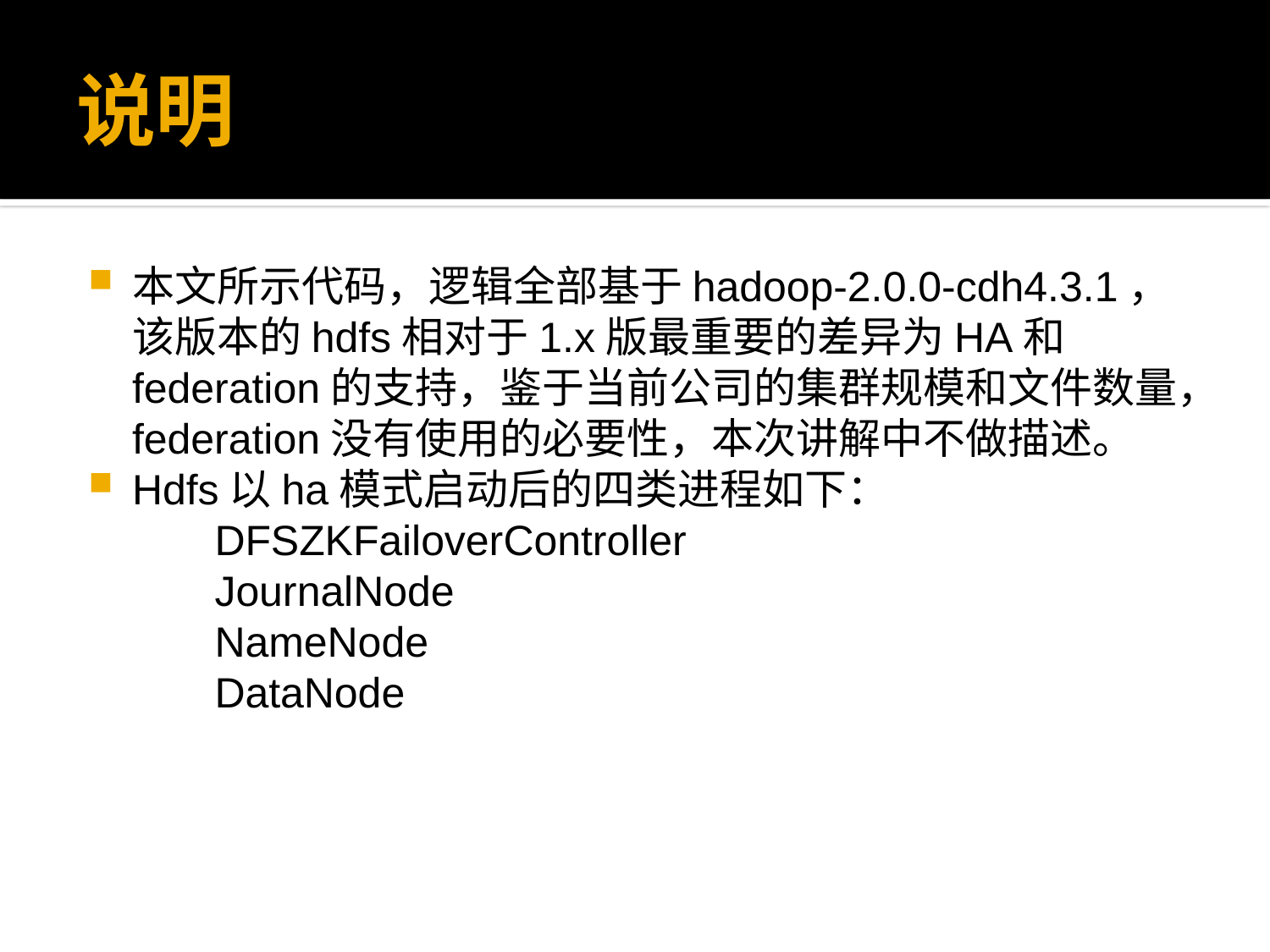

# 说明
本文所示代码，逻辑全部基于hadoop-2.0.0-cdh4.3.1，该版本的hdfs相对于1.x版最重要的差异为HA和federation的支持，鉴于当前公司的集群规模和文件数量，federation没有使用的必要性，本次讲解中不做描述。
Hdfs以ha模式启动后的四类进程如下：
	DFSZKFailoverController
	JournalNode
	NameNode
	DataNode